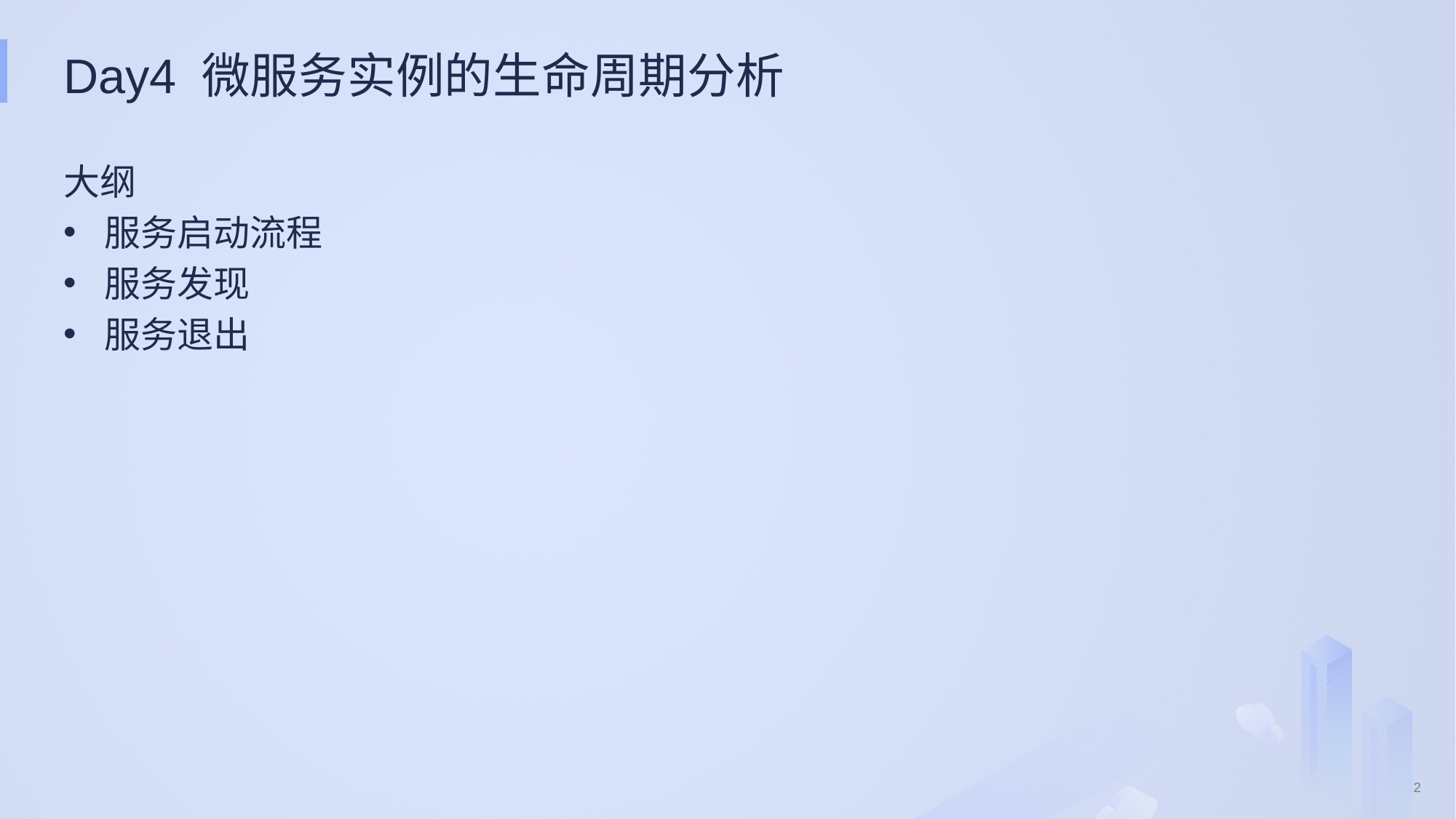

# Day4 微服务实例的生命周期分析
大纲
服务启动流程
服务发现
服务退出